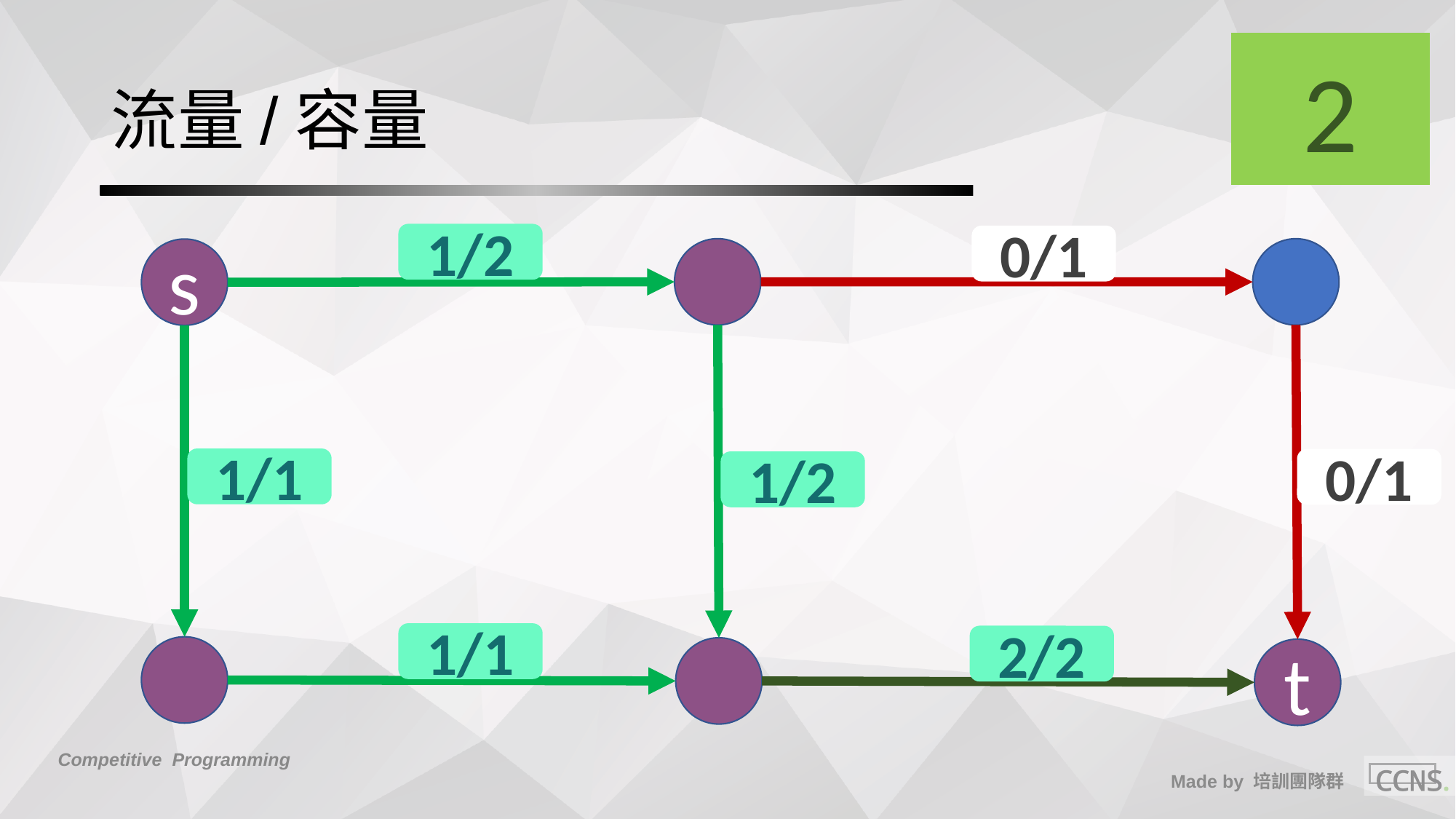

2
# 流量/容量

1/2
0/1

s
1/1
0/1
1/2
1/1
2/2

t